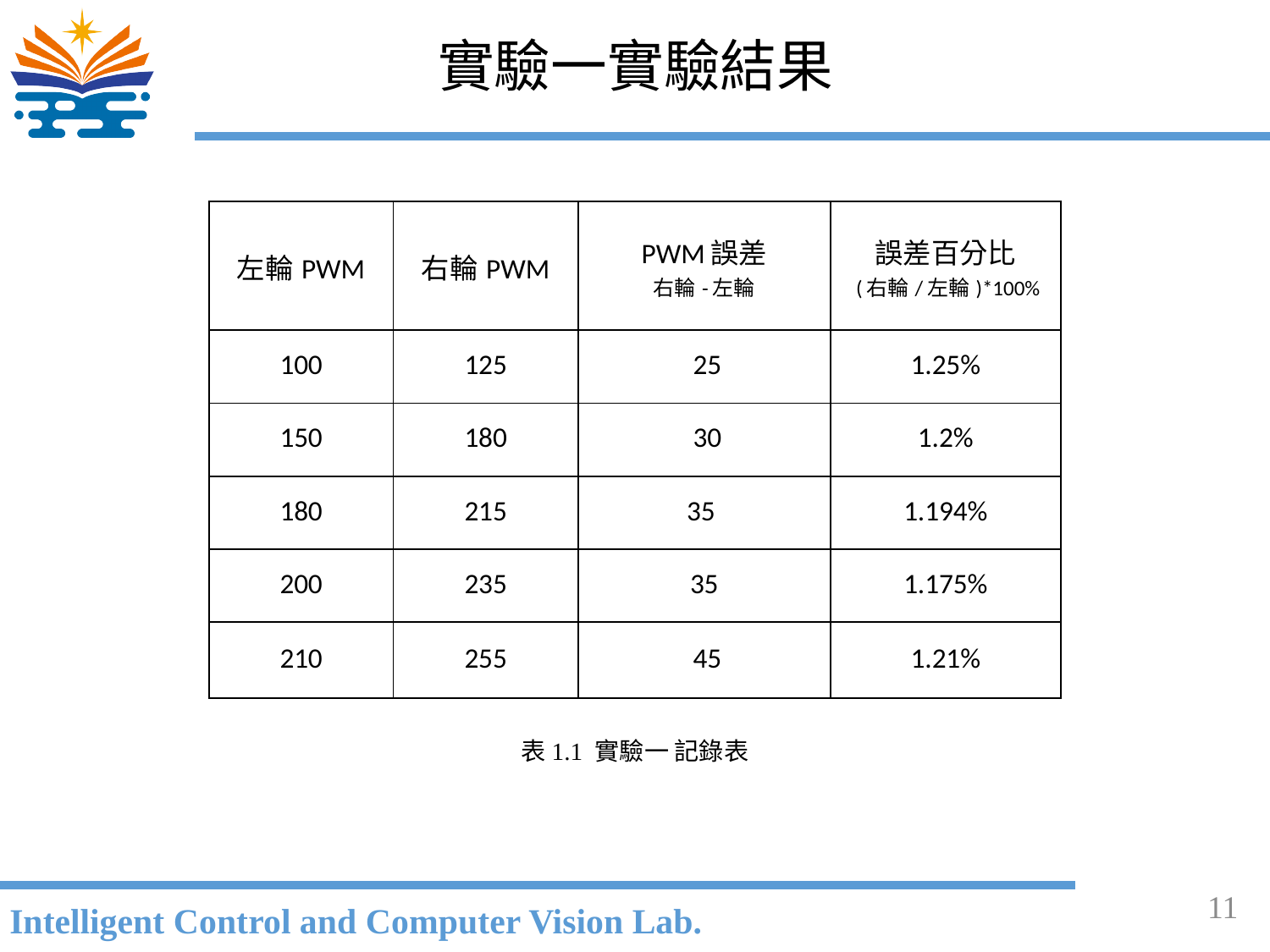

# 實驗一實驗結果
| 左輪PWM | 右輪PWM | PWM誤差 右輪-左輪 | 誤差百分比 (右輪/左輪)\*100% |
| --- | --- | --- | --- |
| 100 | 125 | 25 | 1.25% |
| 150 | 180 | 30 | 1.2% |
| 180 | 215 | 35 | 1.194% |
| 200 | 235 | 35 | 1.175% |
| 210 | 255 | 45 | 1.21% |
表1.1 實驗一 記錄表
11